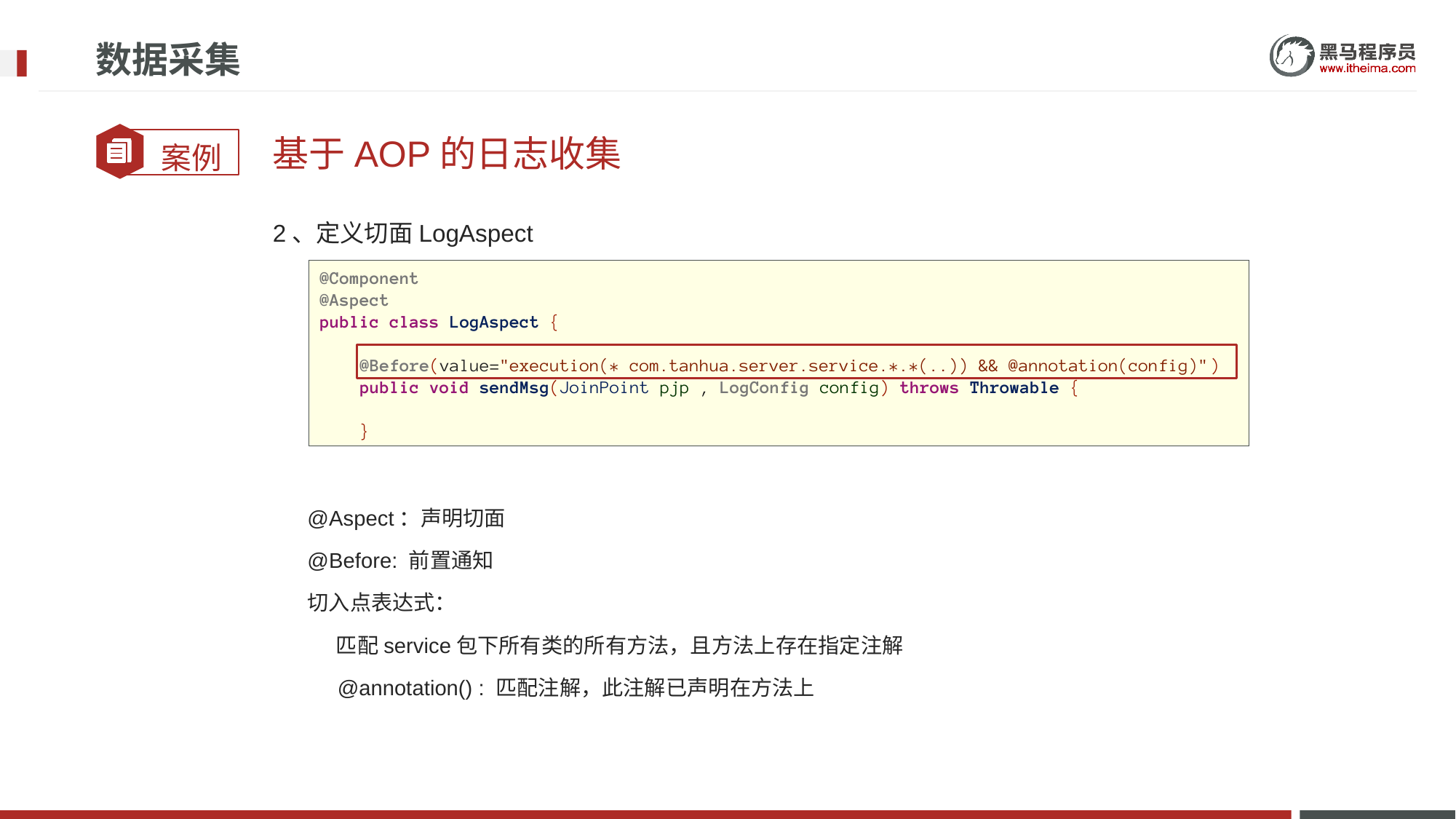

# 数据采集
基于AOP的日志收集
2、定义切面LogAspect
@Component
@Aspect
public class LogAspect {
    @Before(value="execution(* com.tanhua.server.service.*.*(..)) && @annotation(config)")
    public void sendMsg(JoinPoint pjp , LogConfig config) throws Throwable {
    }

@Aspect：声明切面
@Before: 前置通知
切入点表达式：
     匹配service包下所有类的所有方法，且方法上存在指定注解
     @annotation() : 匹配注解，此注解已声明在方法上